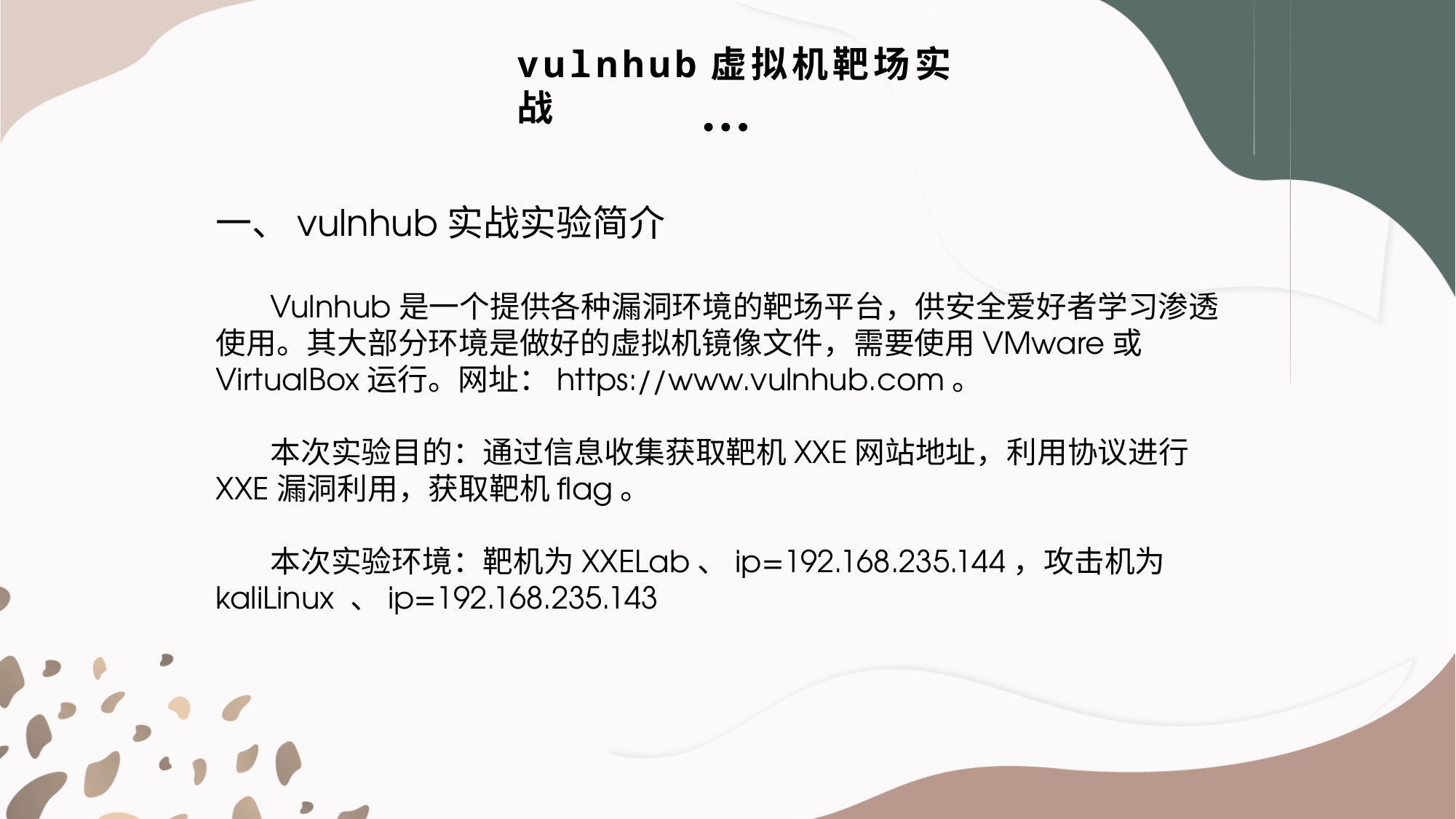

vulnhub虚拟机靶场实战

一、vulnhub实战实验简介

Vulnhub是一个提供各种漏洞环境的靶场平台，供安全爱好者学习渗透使用。其大部分环境是做好的虚拟机镜像文件，需要使用VMware或VirtualBox运行。网址：https://www.vulnhub.com。

本次实验目的：通过信息收集获取靶机XXE网站地址，利用协议进行XXE漏洞利用，获取靶机flag。

本次实验环境：靶机为XXELab、ip=192.168.235.144，攻击机为kaliLinux 、ip=192.168.235.143